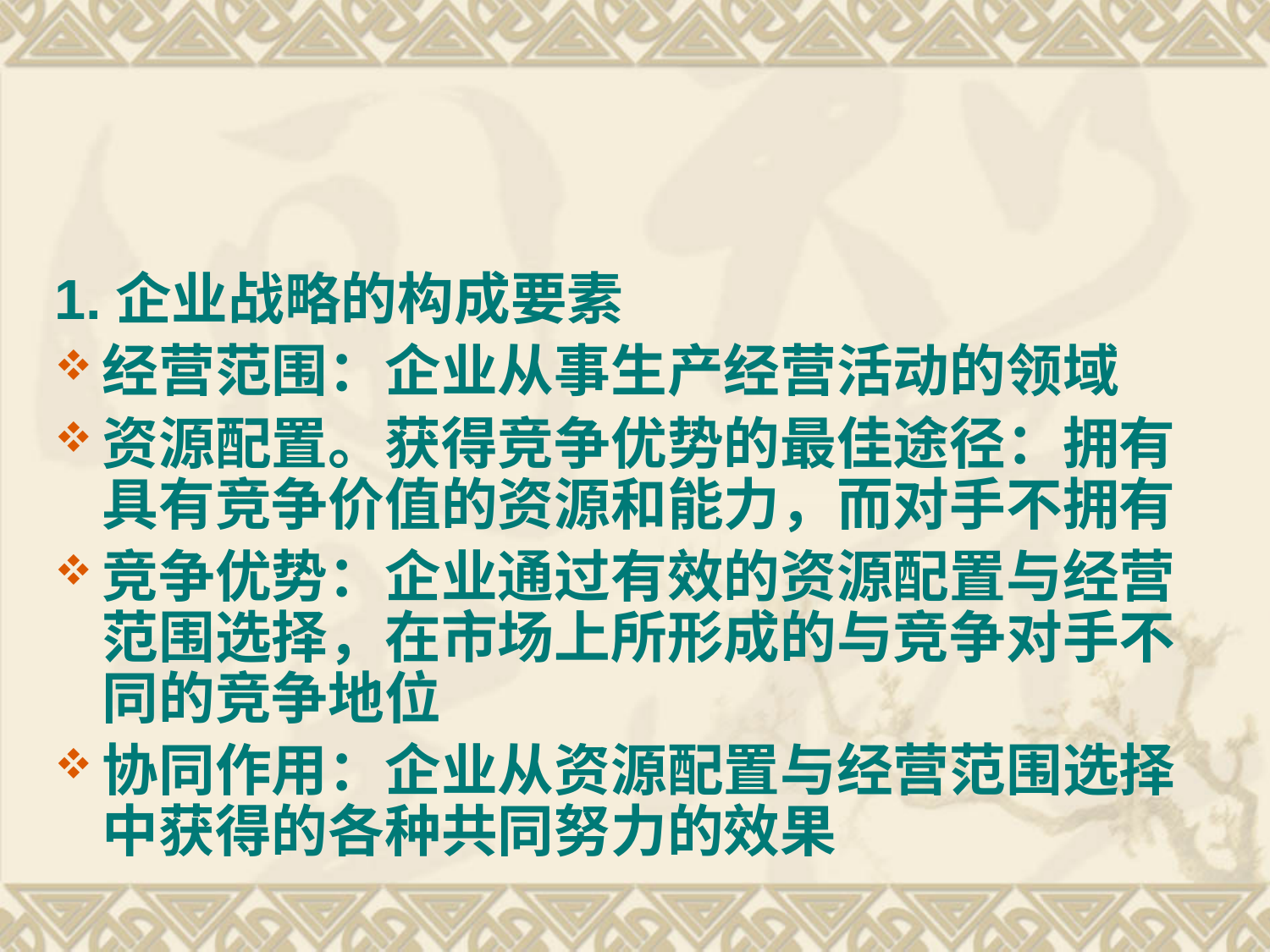

#
1.企业战略的构成要素
经营范围：企业从事生产经营活动的领域
资源配置。获得竞争优势的最佳途径：拥有具有竞争价值的资源和能力，而对手不拥有
竞争优势：企业通过有效的资源配置与经营范围选择，在市场上所形成的与竞争对手不同的竞争地位
协同作用：企业从资源配置与经营范围选择中获得的各种共同努力的效果